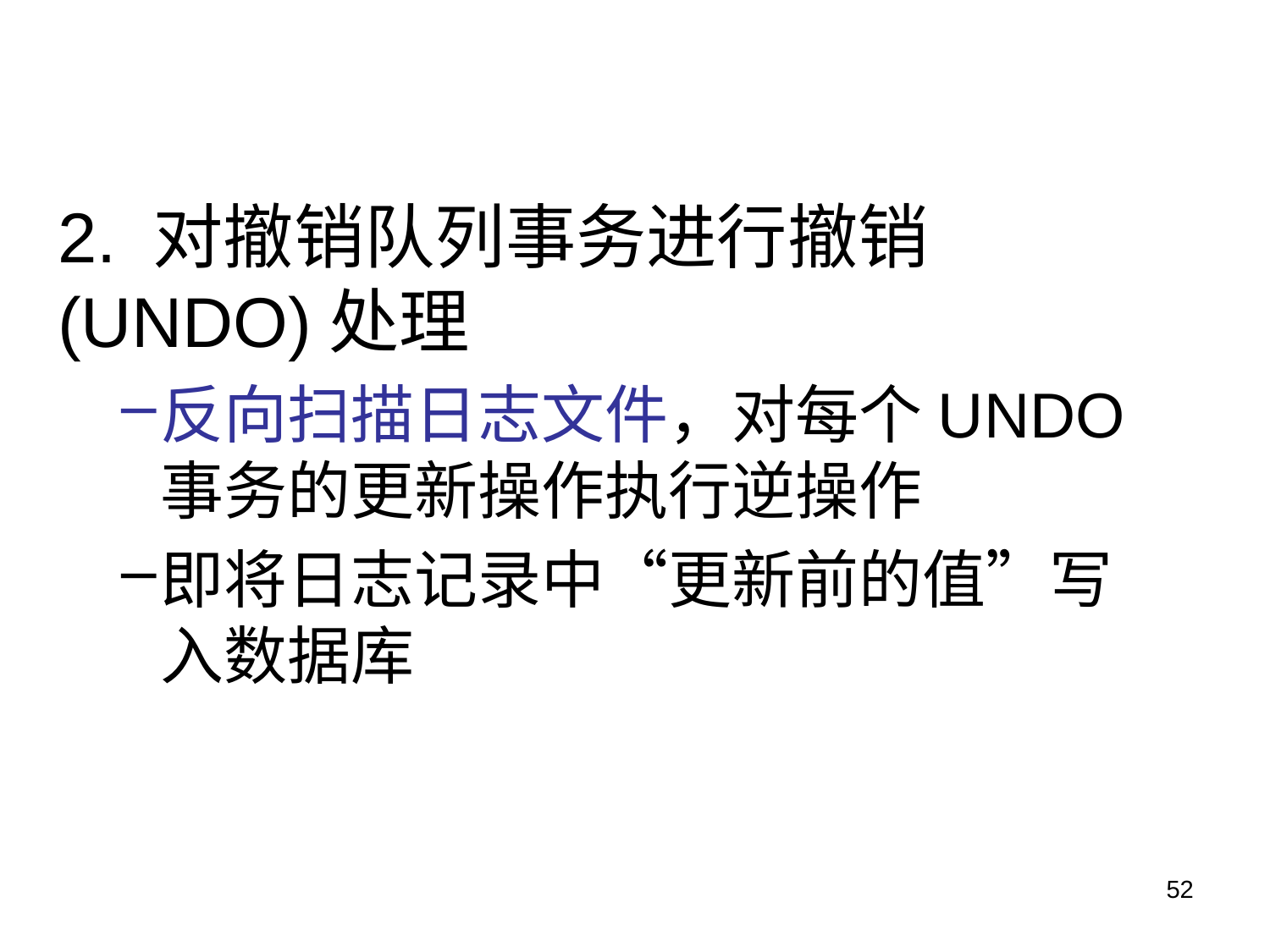

2. 对撤销队列事务进行撤销(UNDO)处理
反向扫描日志文件，对每个UNDO事务的更新操作执行逆操作
即将日志记录中“更新前的值”写入数据库

52